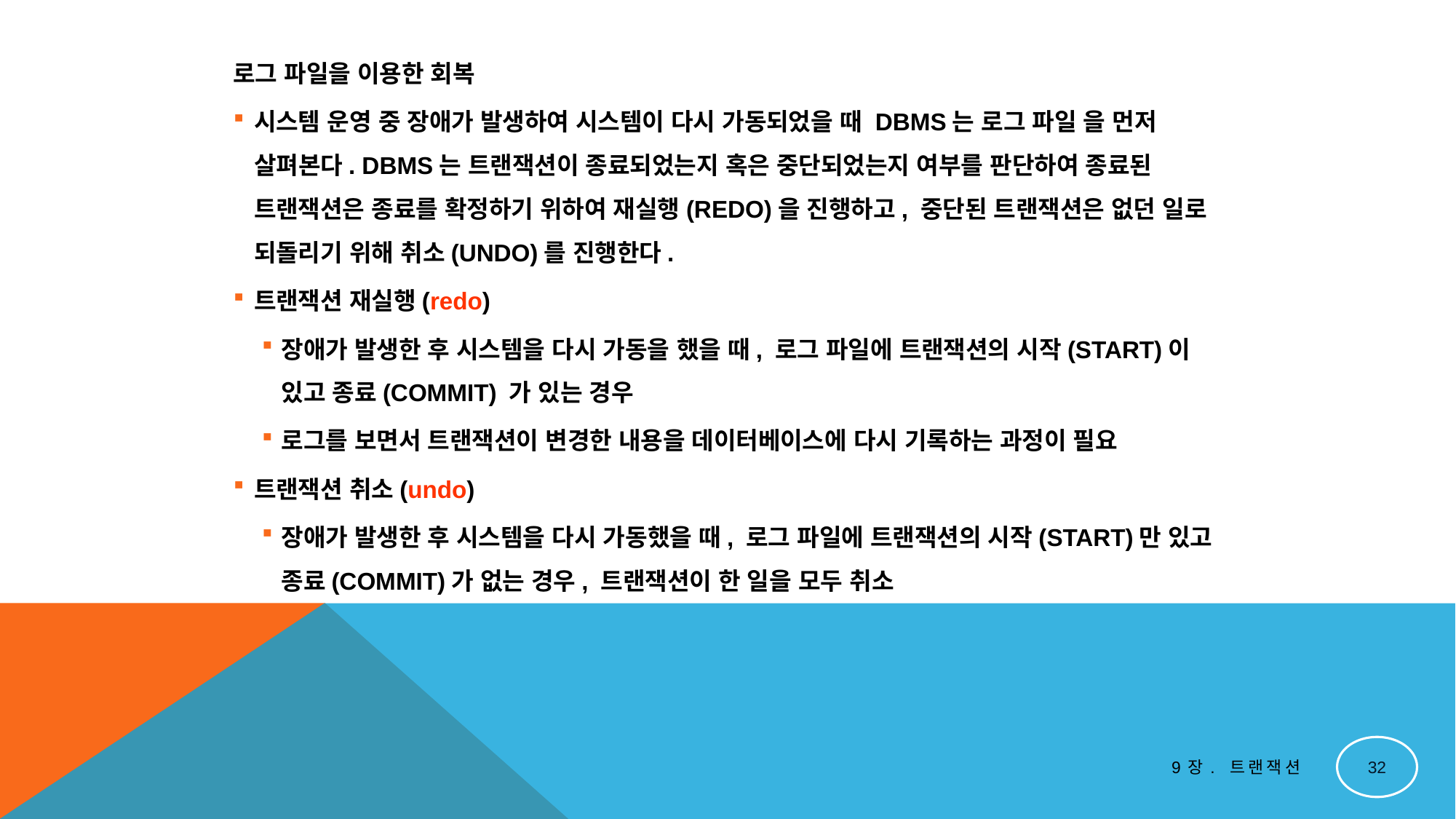

로그 파일을 이용한 회복
시스템 운영 중 장애가 발생하여 시스템이 다시 가동되었을 때 DBMS는 로그 파일 을 먼저 살펴본다. DBMS는 트랜잭션이 종료되었는지 혹은 중단되었는지 여부를 판단하여 종료된 트랜잭션은 종료를 확정하기 위하여 재실행(REDO)을 진행하고, 중단된 트랜잭션은 없던 일로 되돌리기 위해 취소(UNDO)를 진행한다.
트랜잭션 재실행(redo)
장애가 발생한 후 시스템을 다시 가동을 했을 때, 로그 파일에 트랜잭션의 시작(START)이 있고 종료(COMMIT) 가 있는 경우
로그를 보면서 트랜잭션이 변경한 내용을 데이터베이스에 다시 기록하는 과정이 필요
트랜잭션 취소(undo)
장애가 발생한 후 시스템을 다시 가동했을 때, 로그 파일에 트랜잭션의 시작(START)만 있고 종료(COMMIT)가 없는 경우, 트랜잭션이 한 일을 모두 취소
32
9장. 트랜잭션